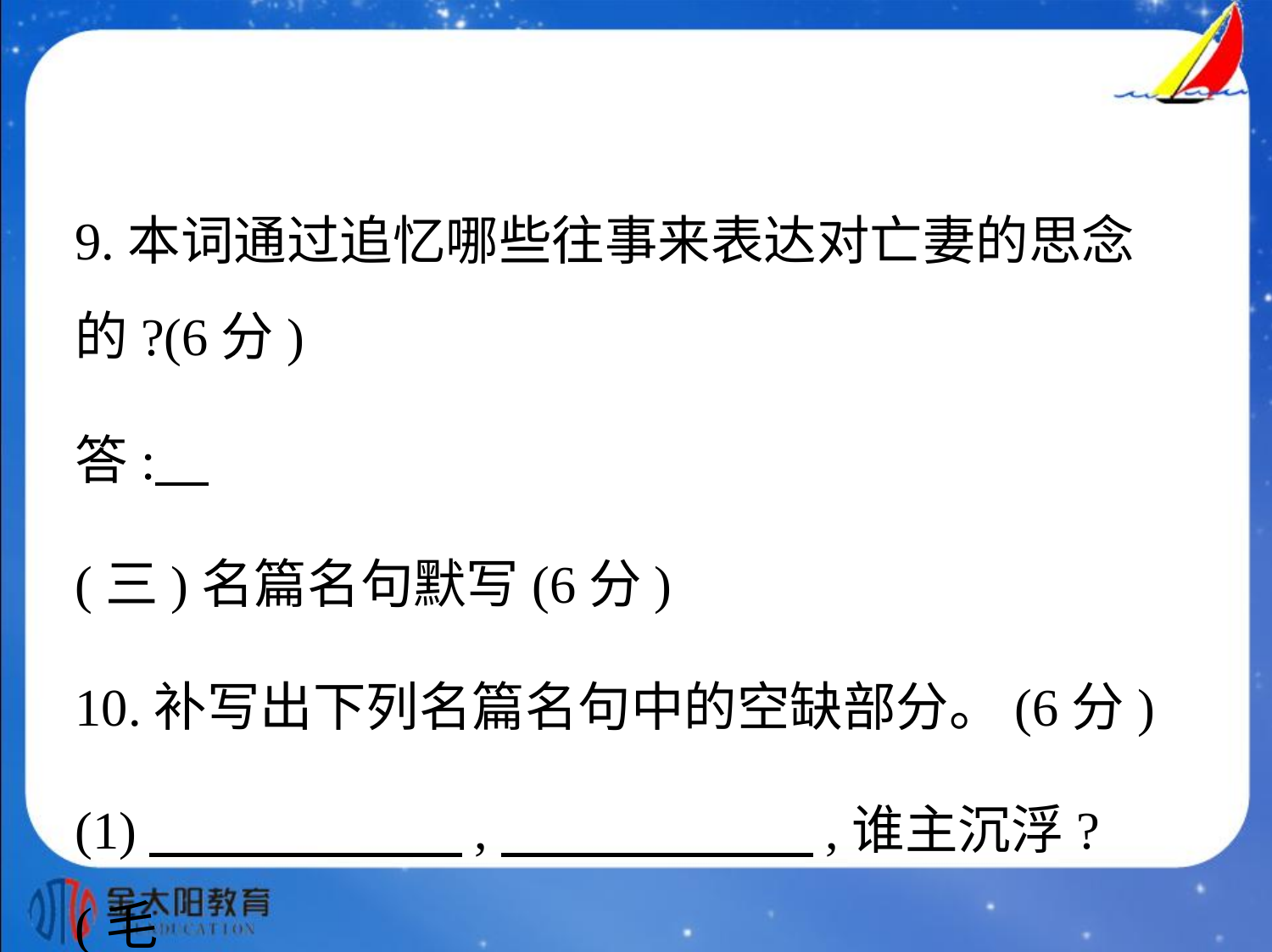

9.本词通过追忆哪些往事来表达对亡妻的思念
的?(6分)
答:
(三)名篇名句默写(6分)
10.补写出下列名篇名句中的空缺部分。(6分)
(1)　　　　　    ,　　　　　    ,谁主沉浮? (毛